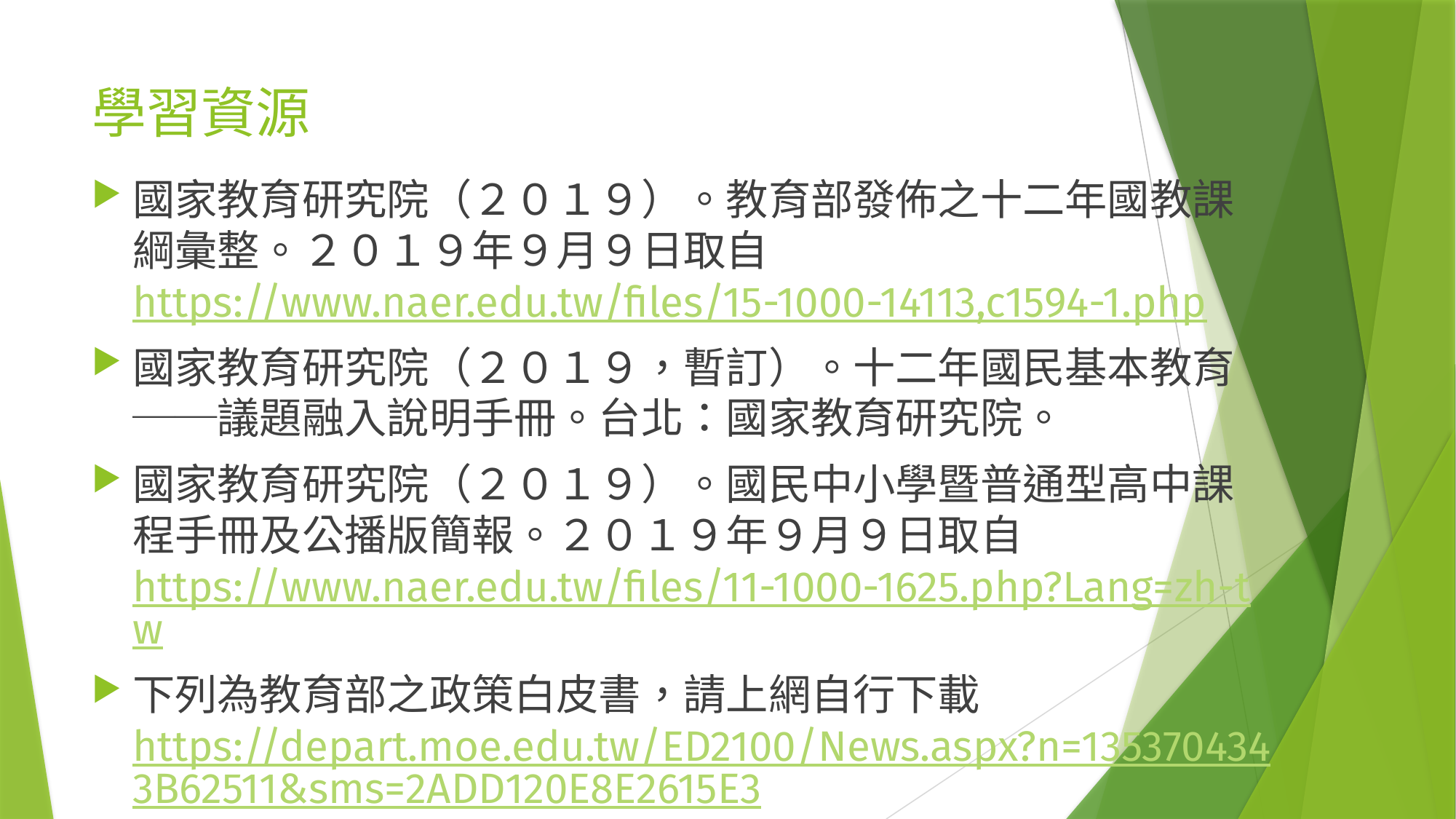

# 學習資源
國家教育研究院（２０１９）。教育部發佈之十二年國教課綱彙整。２０１９年９月９日取自https://www.naer.edu.tw/files/15-1000-14113,c1594-1.php
國家教育研究院（２０１９，暫訂）。十二年國民基本教育──議題融入說明手冊。台北：國家教育研究院。
國家教育研究院（２０１９）。國民中小學暨普通型高中課程手冊及公播版簡報。２０１９年９月９日取自https://www.naer.edu.tw/files/11-1000-1625.php?Lang=zh-tw
下列為教育部之政策白皮書，請上網自行下載https://depart.moe.edu.tw/ED2100/News.aspx?n=1353704343B62511&sms=2ADD120E8E2615E3：